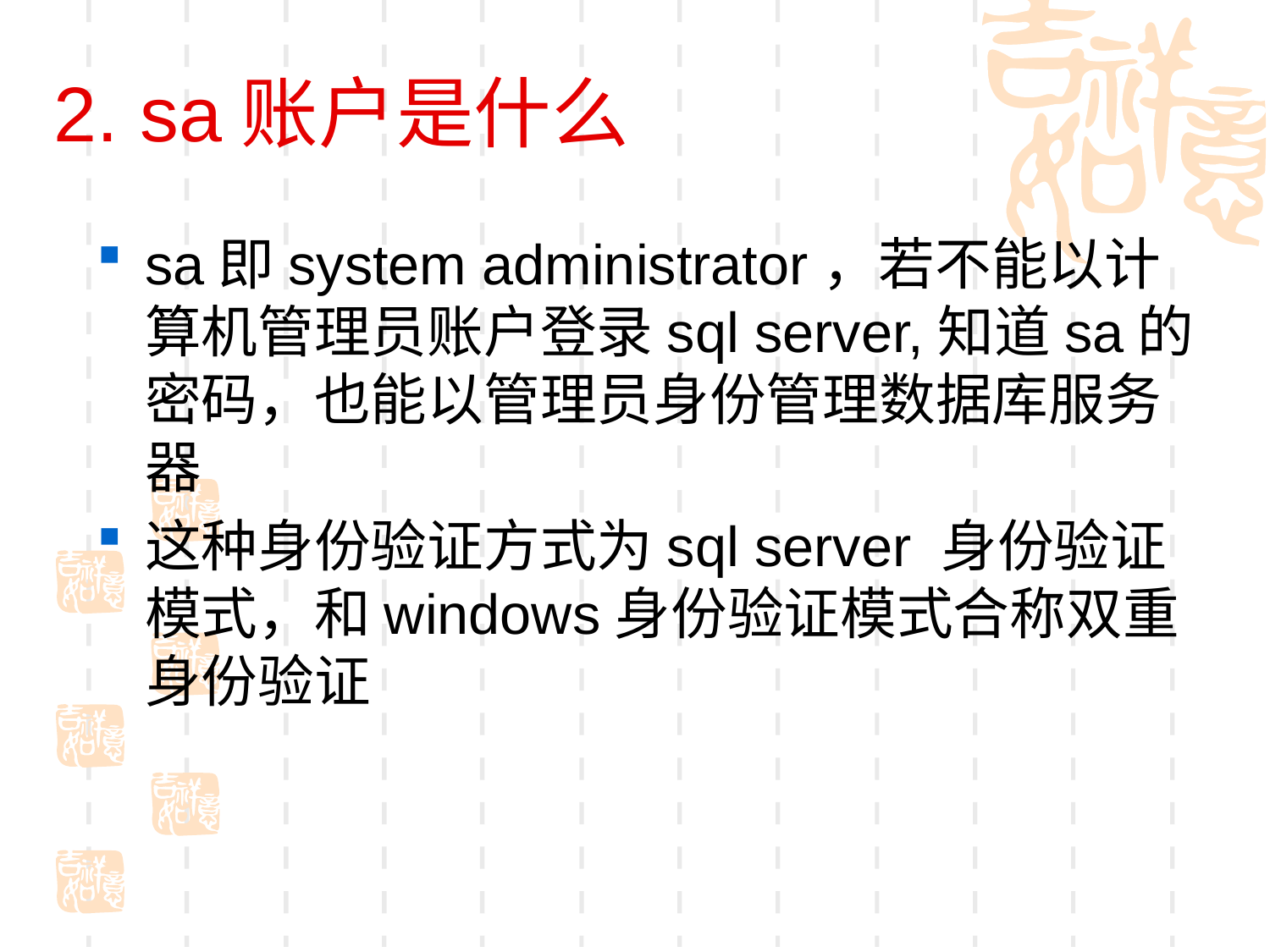

# 2. sa账户是什么
sa即system administrator，若不能以计算机管理员账户登录sql server,知道sa的密码，也能以管理员身份管理数据库服务器
这种身份验证方式为sql server 身份验证模式，和windows身份验证模式合称双重身份验证